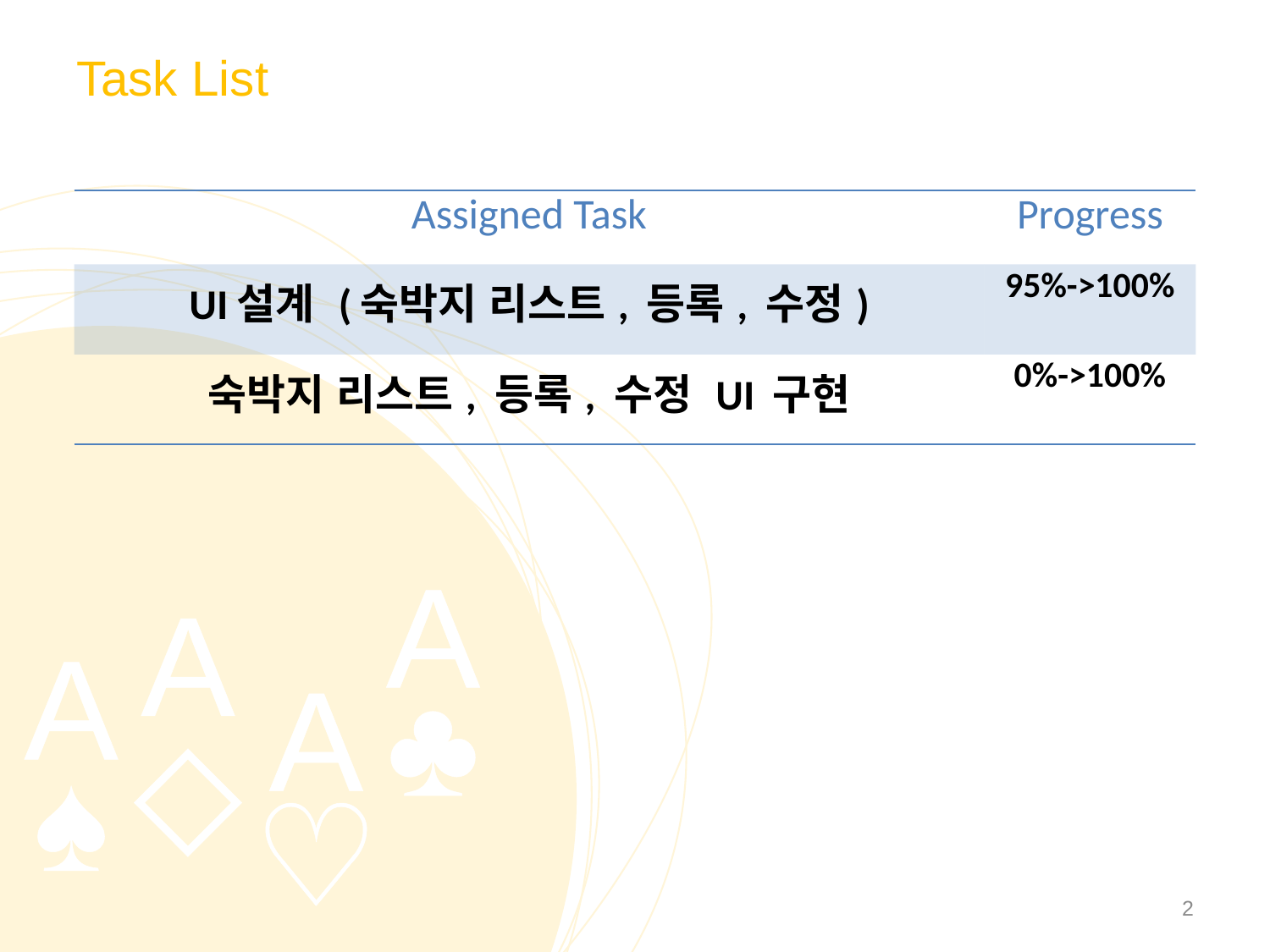

# Task List
| Assigned Task | Progress |
| --- | --- |
| UI설계 (숙박지 리스트, 등록, 수정) | 95%->100% |
| 숙박지 리스트, 등록, 수정 UI 구현 | 0%->100% |
2